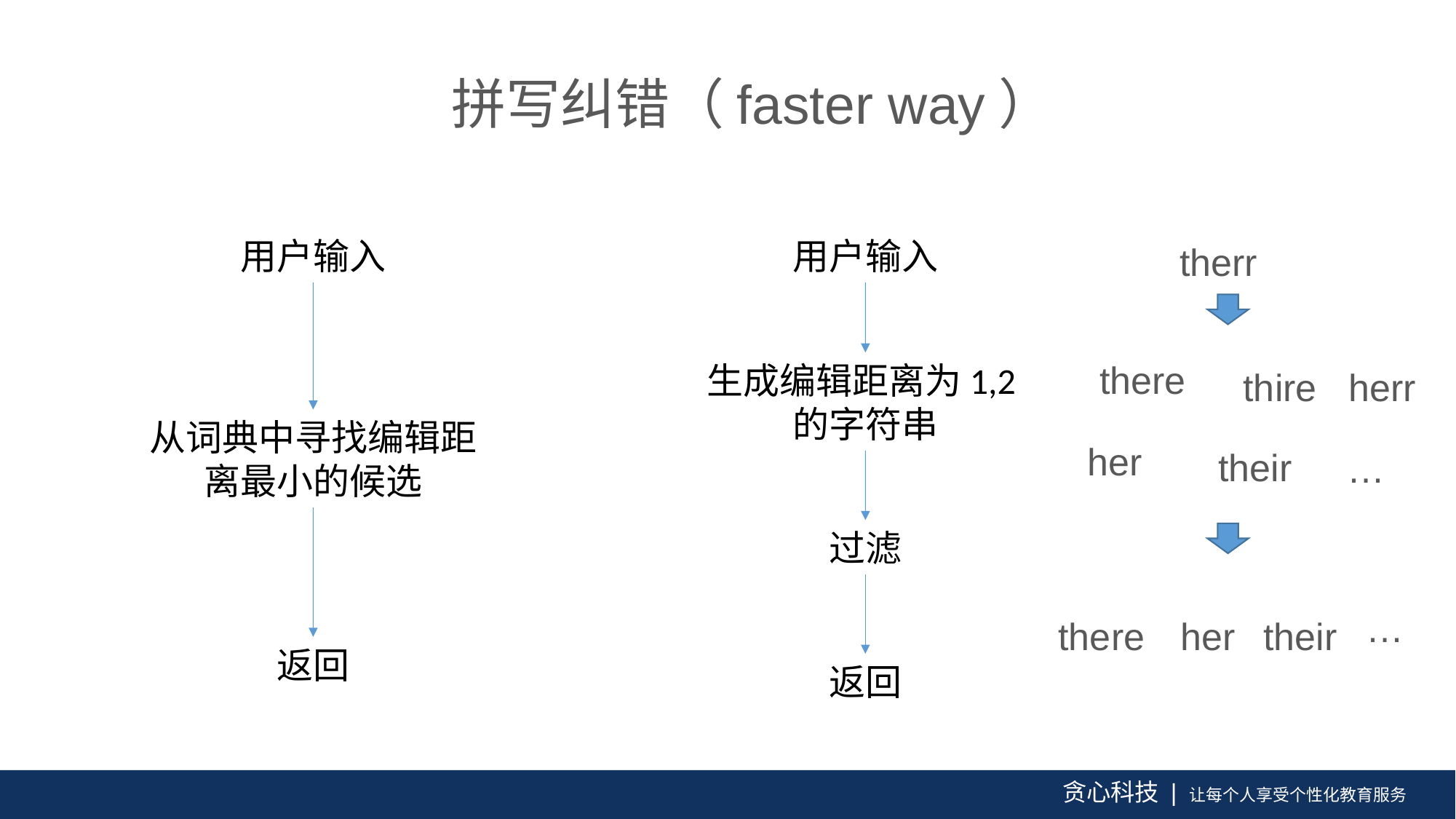

拼写纠错（faster way）
therr
用户输入
用户输入

there
thire
herr
生成编辑距离为1,2的字符串
从词典中寻找编辑距离最小的候选
her
their
…
过滤

…
her
there
their
返回
返回